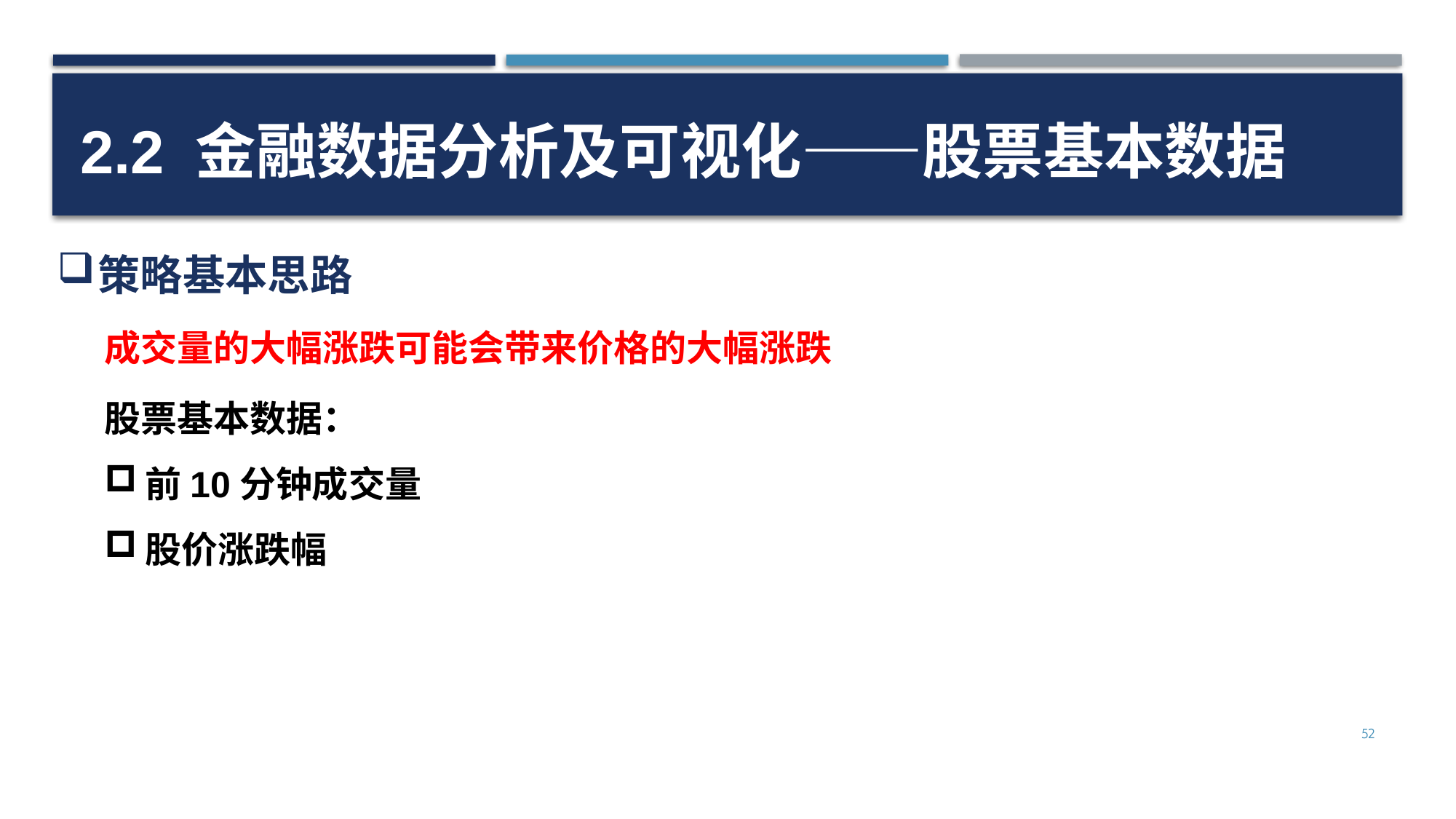

2.2 金融数据分析及可视化——股票基本数据
策略基本思路
成交量的大幅涨跌可能会带来价格的大幅涨跌
股票基本数据：
前10分钟成交量
股价涨跌幅
52